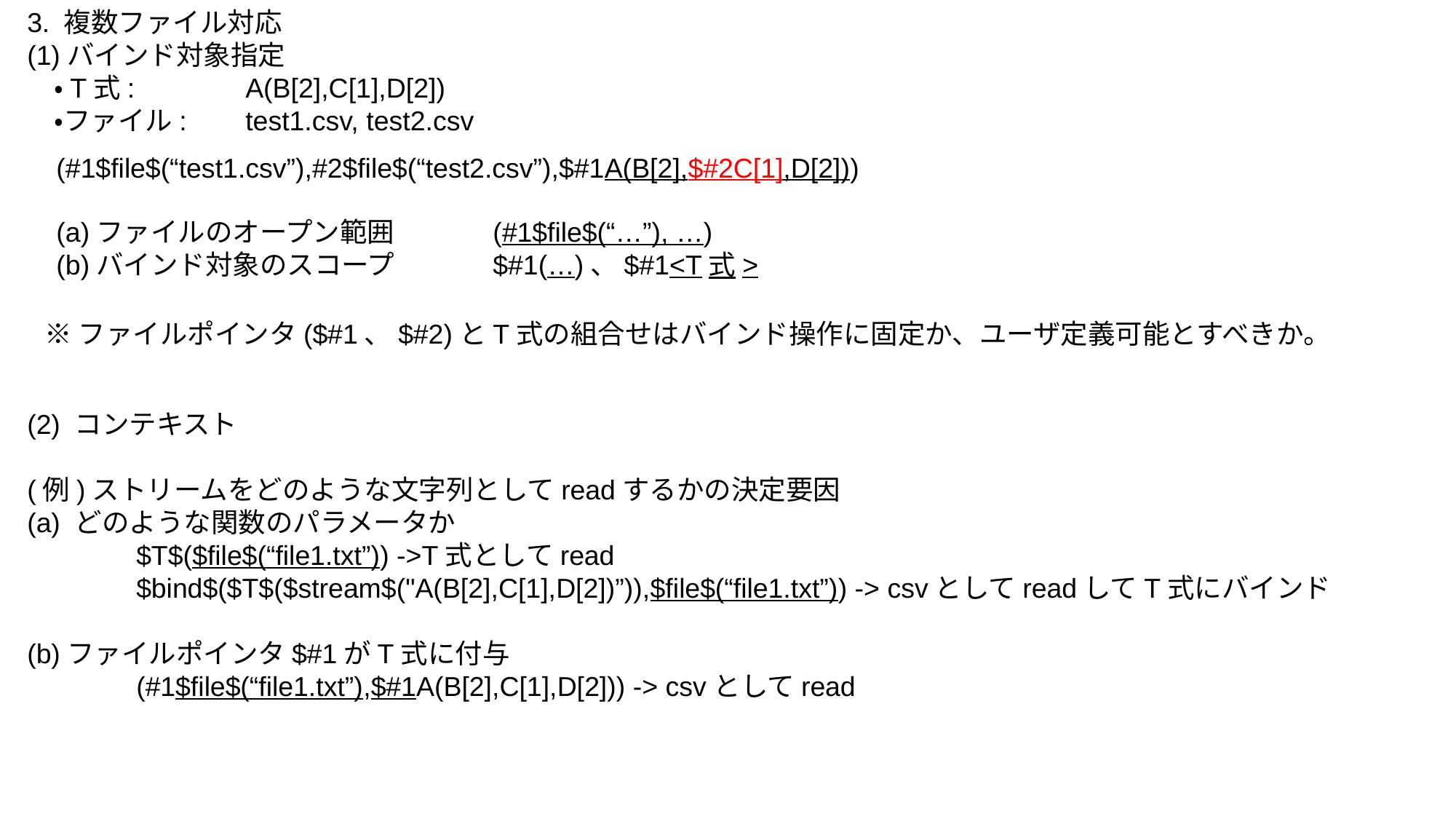

3. 複数ファイル対応
(1)バインド対象指定
　・T式:		A(B[2],C[1],D[2])
　・ファイル:	test1.csv, test2.csv
(#1$file$(“test1.csv”),#2$file$(“test2.csv”),$#1A(B[2],$#2C[1],D[2]))
(a)ファイルのオープン範囲	(#1$file$(“…”), …)
(b)バインド対象のスコープ	$#1(…)、$#1<T式>
※ファイルポインタ($#1、$#2)とT式の組合せはバインド操作に固定か、ユーザ定義可能とすべきか。
(2) コンテキスト

(例)ストリームをどのような文字列としてreadするかの決定要因
(a) どのような関数のパラメータか
	$T$($file$(“file1.txt”)) ->T式としてread
	$bind$($T$($stream$("A(B[2],C[1],D[2])”)),$file$(“file1.txt”)) -> csvとしてreadしてT式にバインド

(b)ファイルポインタ$#1がT式に付与
	(#1$file$(“file1.txt”),$#1A(B[2],C[1],D[2])) -> csvとしてread